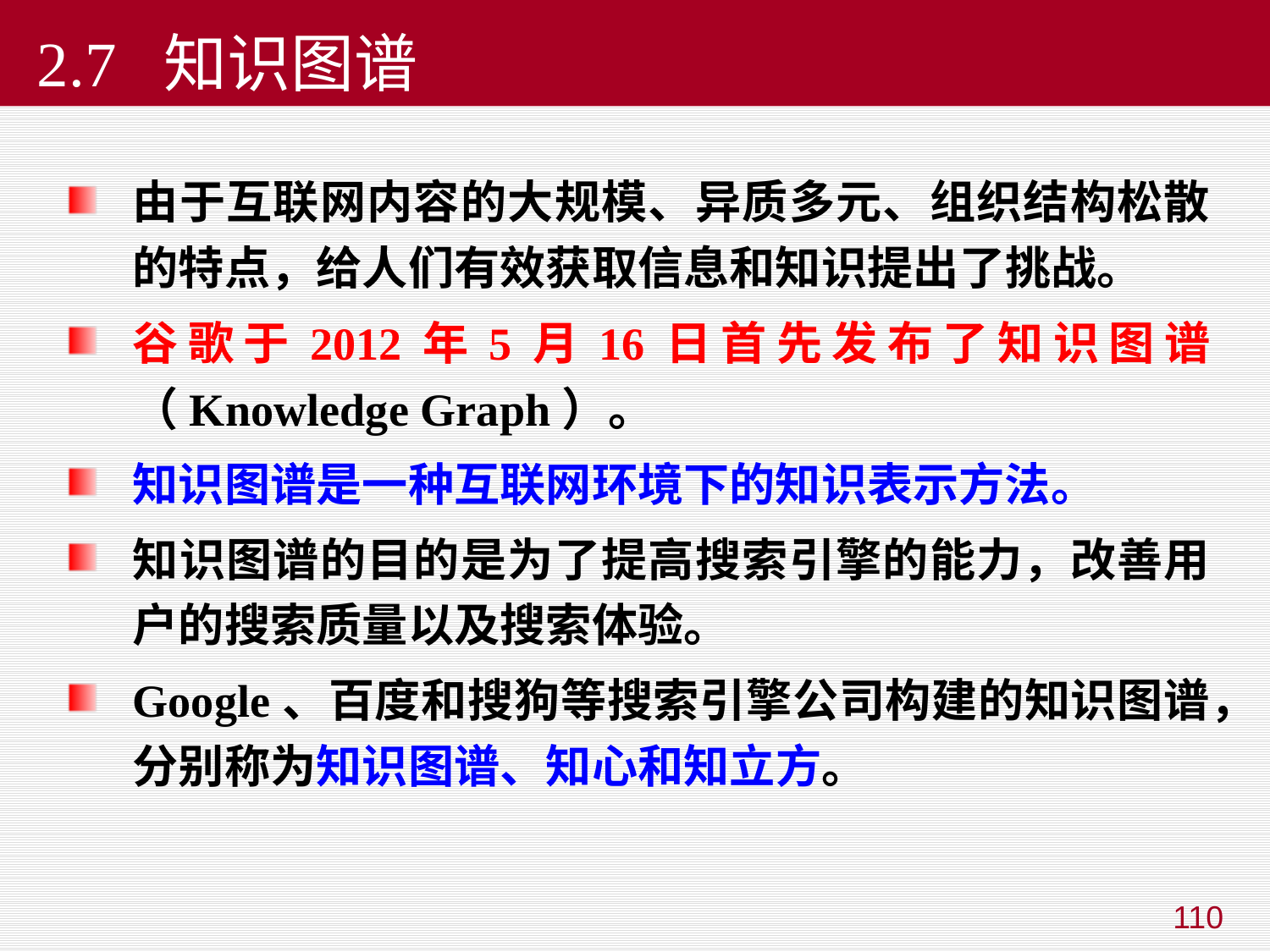

# 2.7  知识图谱
由于互联网内容的大规模、异质多元、组织结构松散的特点，给人们有效获取信息和知识提出了挑战。
谷歌于2012年5月16日首先发布了知识图谱（Knowledge Graph）。
知识图谱是一种互联网环境下的知识表示方法。
知识图谱的目的是为了提高搜索引擎的能力，改善用户的搜索质量以及搜索体验。
Google、百度和搜狗等搜索引擎公司构建的知识图谱，分别称为知识图谱、知心和知立方。
110